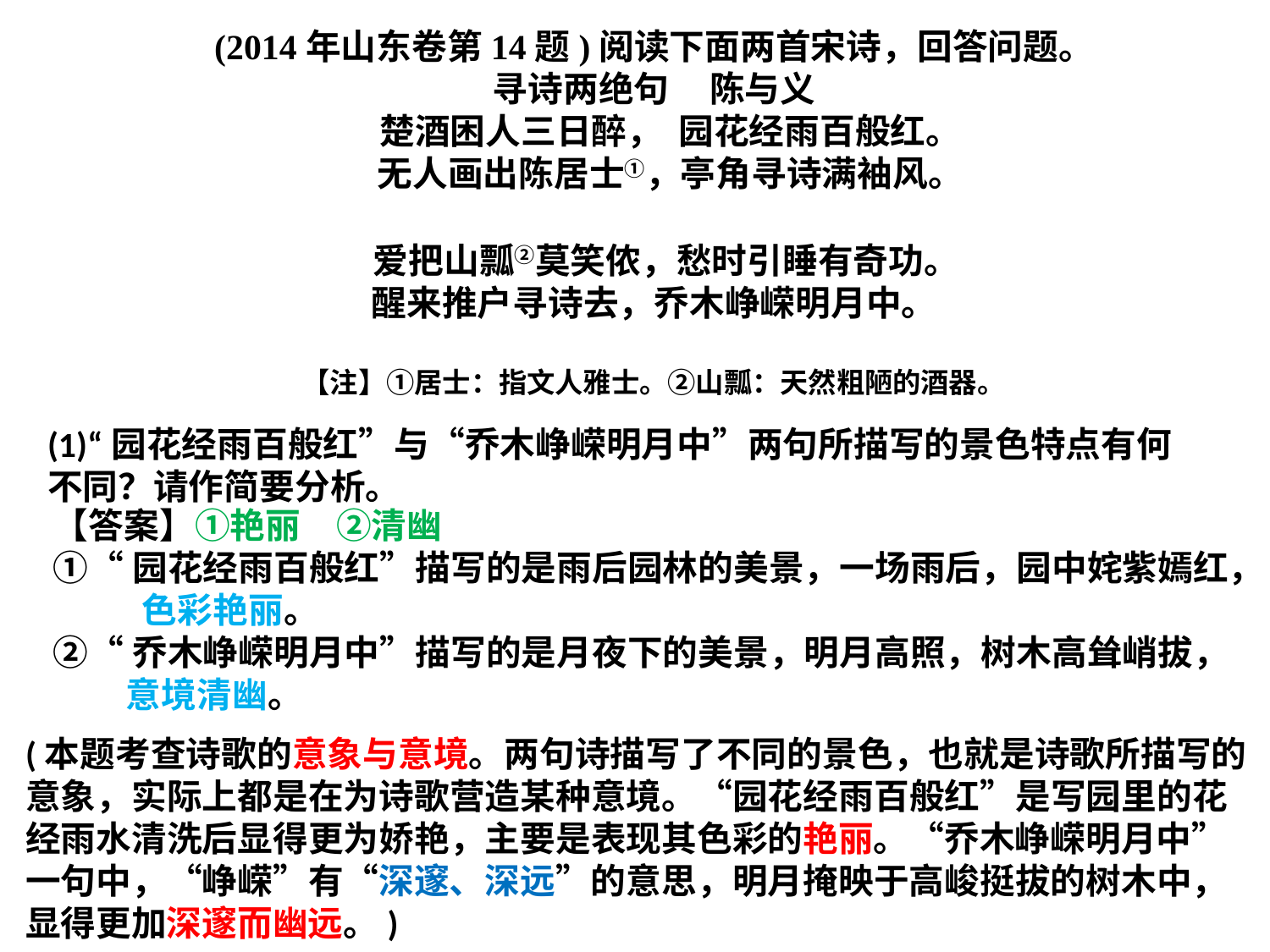

(2014年山东卷第14题)阅读下面两首宋诗，回答问题。
寻诗两绝句     陈与义
   楚酒困人三日醉，  园花经雨百般红。
   无人画出陈居士①，亭角寻诗满袖风。

  爱把山瓢②莫笑侬，愁时引睡有奇功。
醒来推户寻诗去，乔木峥嵘明月中。

【注】①居士：指文人雅士。②山瓢：天然粗陋的酒器。

(1)“园花经雨百般红”与“乔木峥嵘明月中”两句所描写的景色特点有何不同？请作简要分析。
【答案】①艳丽　②清幽
①“园花经雨百般红”描写的是雨后园林的美景，一场雨后，园中姹紫嫣红，
          色彩艳丽。
②“乔木峥嵘明月中”描写的是月夜下的美景，明月高照，树木高耸峭拔，
        意境清幽。
(本题考查诗歌的意象与意境。两句诗描写了不同的景色，也就是诗歌所描写的意象，实际上都是在为诗歌营造某种意境。“园花经雨百般红”是写园里的花经雨水清洗后显得更为娇艳，主要是表现其色彩的艳丽。“乔木峥嵘明月中”一句中，“峥嵘”有“深邃、深远”的意思，明月掩映于高峻挺拔的树木中，显得更加深邃而幽远。)